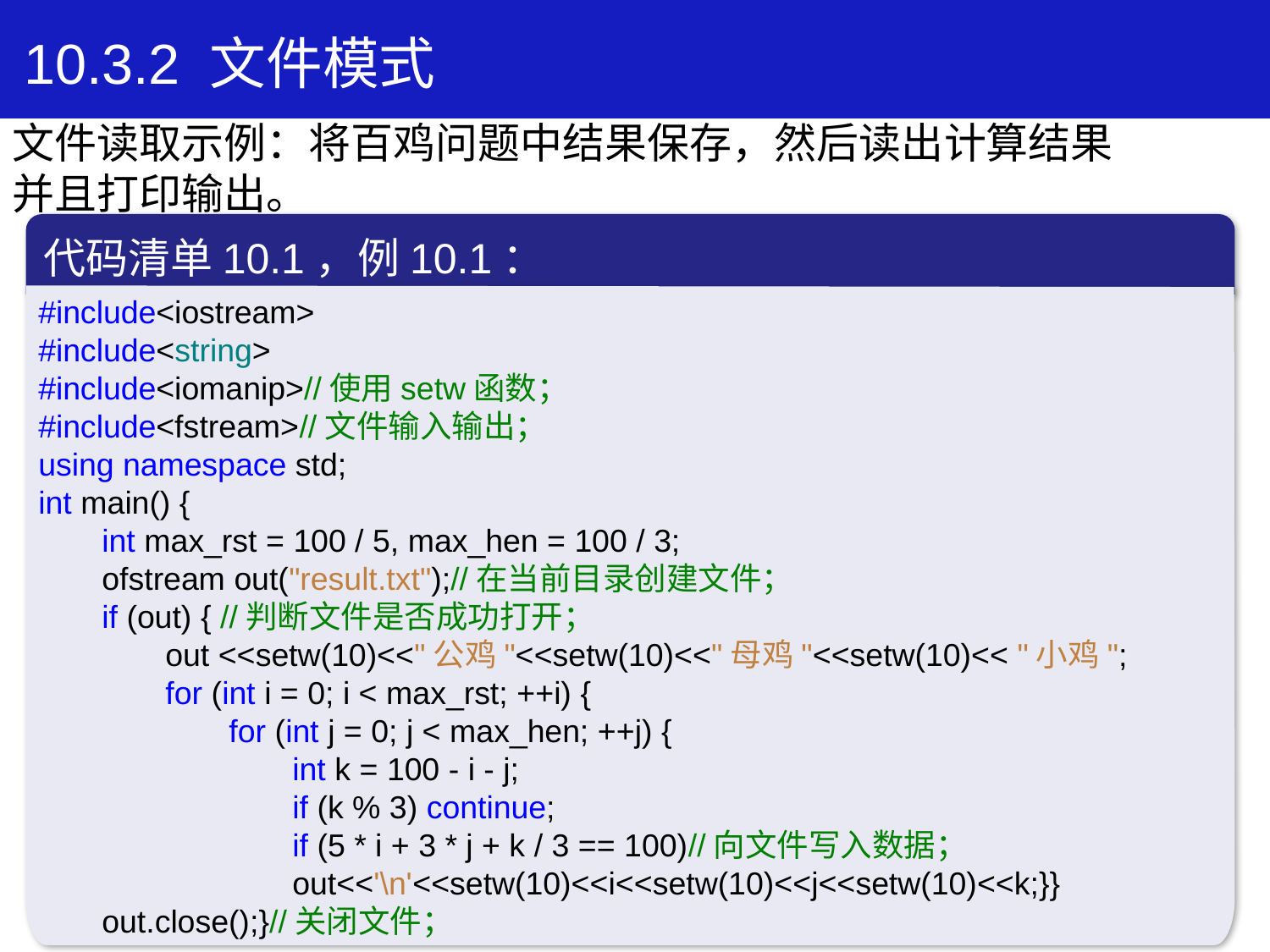

10.3.2 文件模式
文件读取示例：将百鸡问题中结果保存，然后读出计算结果并且打印输出。
代码清单10.1，例10.1：
#include<iostream>
#include<string>
#include<iomanip>//使用setw函数；
#include<fstream>//文件输入输出；
using namespace std;
int main() {
int max_rst = 100 / 5, max_hen = 100 / 3;
ofstream out("result.txt");//在当前目录创建文件；
if (out) { //判断文件是否成功打开；
out <<setw(10)<<"公鸡"<<setw(10)<<"母鸡"<<setw(10)<< "小鸡";
for (int i = 0; i < max_rst; ++i) {
for (int j = 0; j < max_hen; ++j) {
int k = 100 - i - j;
if (k % 3) continue;
if (5 * i + 3 * j + k / 3 == 100)//向文件写入数据；
out<<'\n'<<setw(10)<<i<<setw(10)<<j<<setw(10)<<k;}}
out.close();}//关闭文件；
20